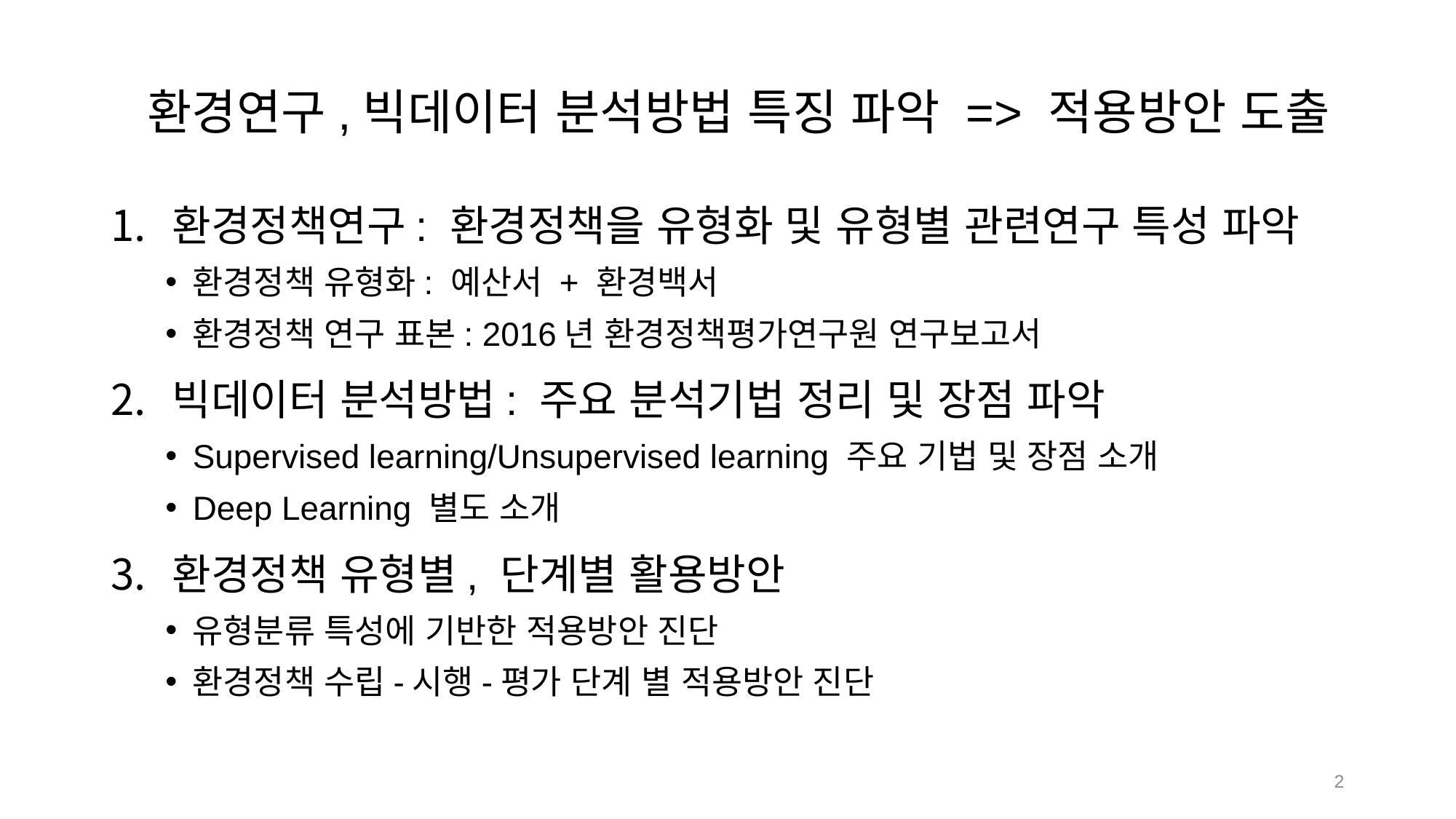

# 환경연구,빅데이터 분석방법 특징 파악 => 적용방안 도출
환경정책연구: 환경정책을 유형화 및 유형별 관련연구 특성 파악
환경정책 유형화: 예산서 + 환경백서
환경정책 연구 표본: 2016년 환경정책평가연구원 연구보고서
빅데이터 분석방법: 주요 분석기법 정리 및 장점 파악
Supervised learning/Unsupervised learning 주요 기법 및 장점 소개
Deep Learning 별도 소개
환경정책 유형별, 단계별 활용방안
유형분류 특성에 기반한 적용방안 진단
환경정책 수립-시행-평가 단계 별 적용방안 진단

2